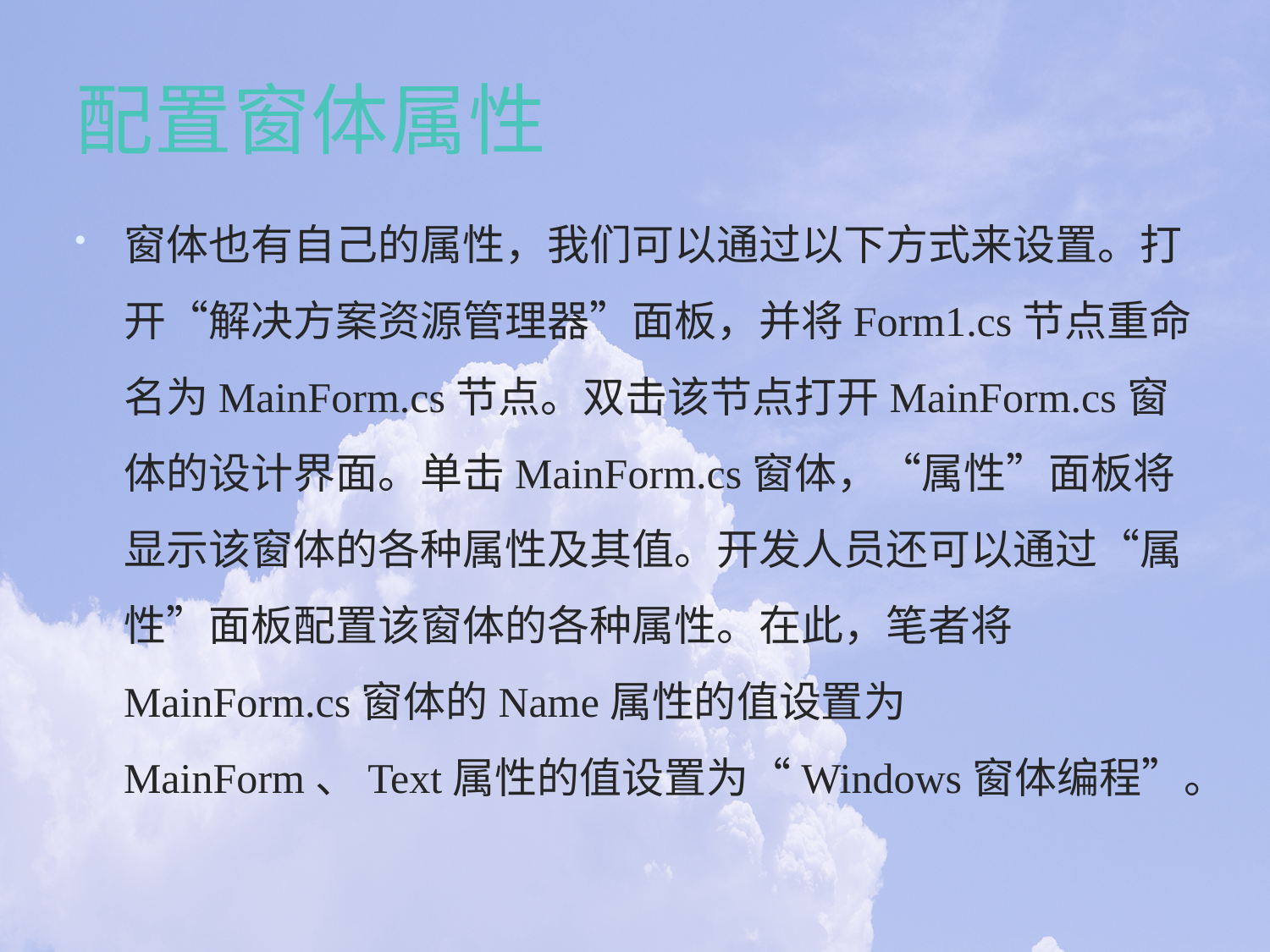

# 配置窗体属性
窗体也有自己的属性，我们可以通过以下方式来设置。打开“解决方案资源管理器”面板，并将Form1.cs节点重命名为MainForm.cs节点。双击该节点打开MainForm.cs窗体的设计界面。单击MainForm.cs窗体，“属性”面板将显示该窗体的各种属性及其值。开发人员还可以通过“属性”面板配置该窗体的各种属性。在此，笔者将MainForm.cs窗体的Name属性的值设置为MainForm、Text属性的值设置为“Windows窗体编程”。